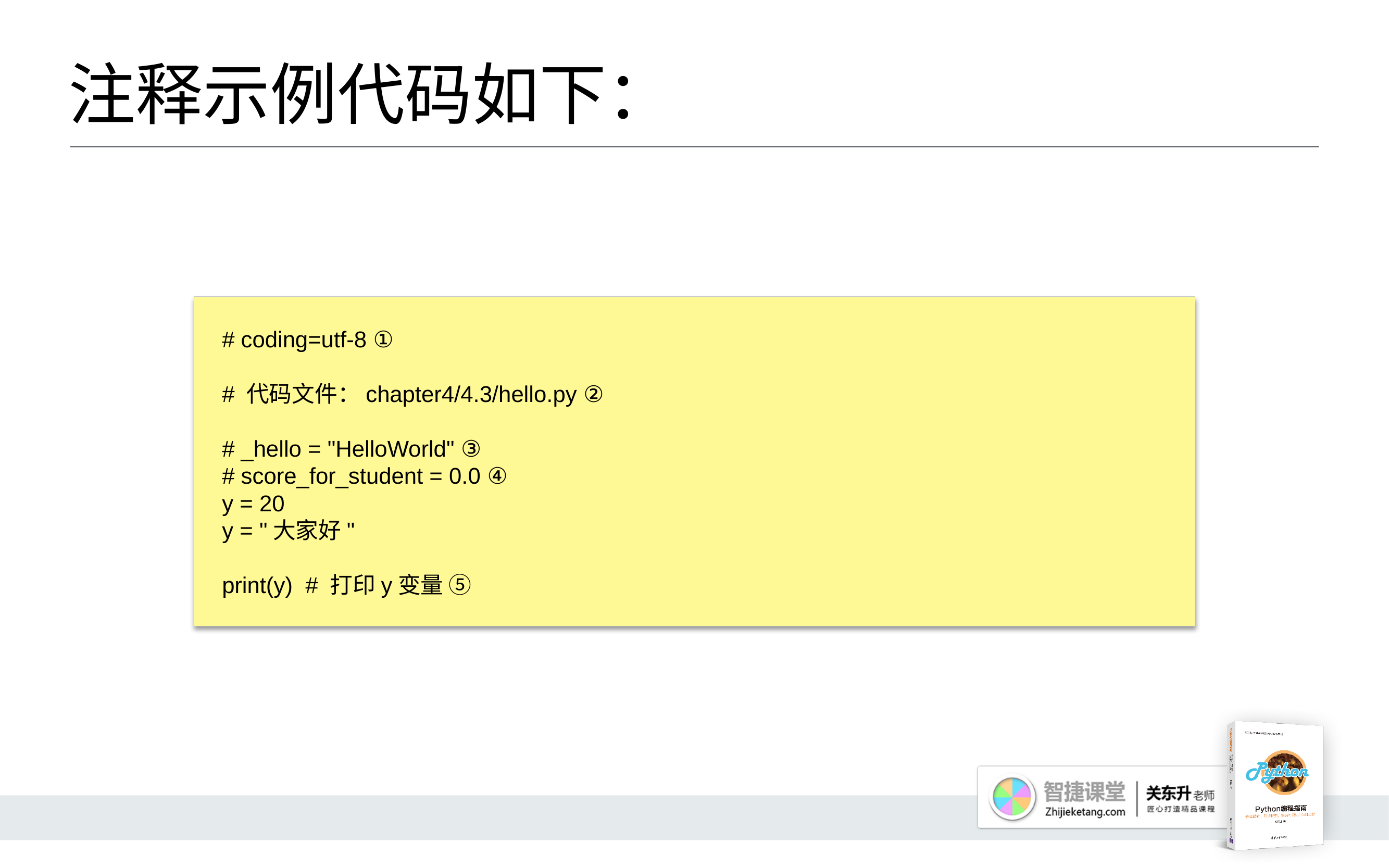

# 注释示例代码如下：
# coding=utf-8 ①

# 代码文件：chapter4/4.3/hello.py ②

# _hello = "HelloWorld" ③
# score_for_student = 0.0 ④
y = 20
y = "大家好"

print(y)  # 打印y变量 ⑤